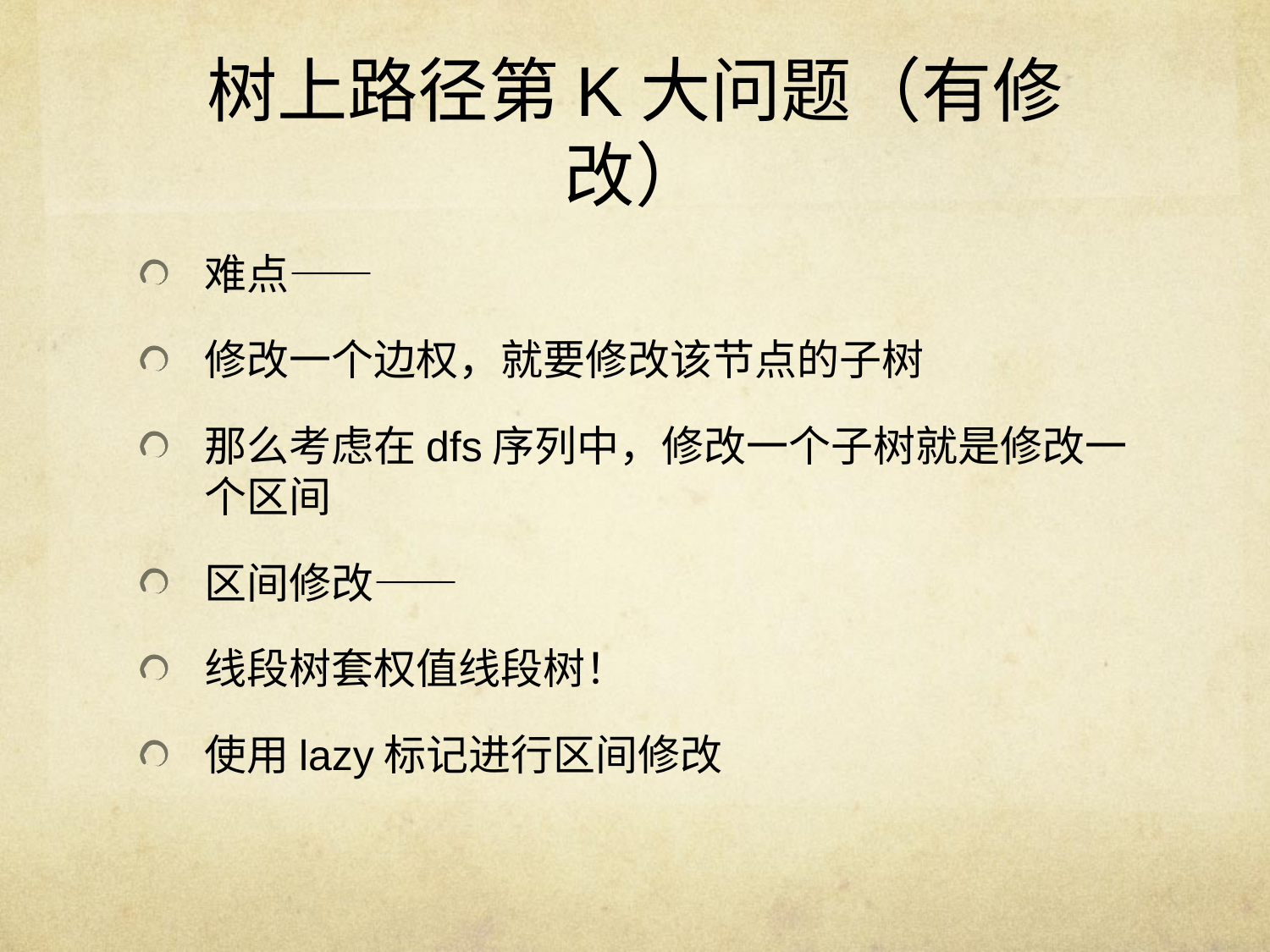

# 树上路径第K大问题（有修改）
难点——
修改一个边权，就要修改该节点的子树
那么考虑在dfs序列中，修改一个子树就是修改一个区间
区间修改——
线段树套权值线段树！
使用lazy标记进行区间修改